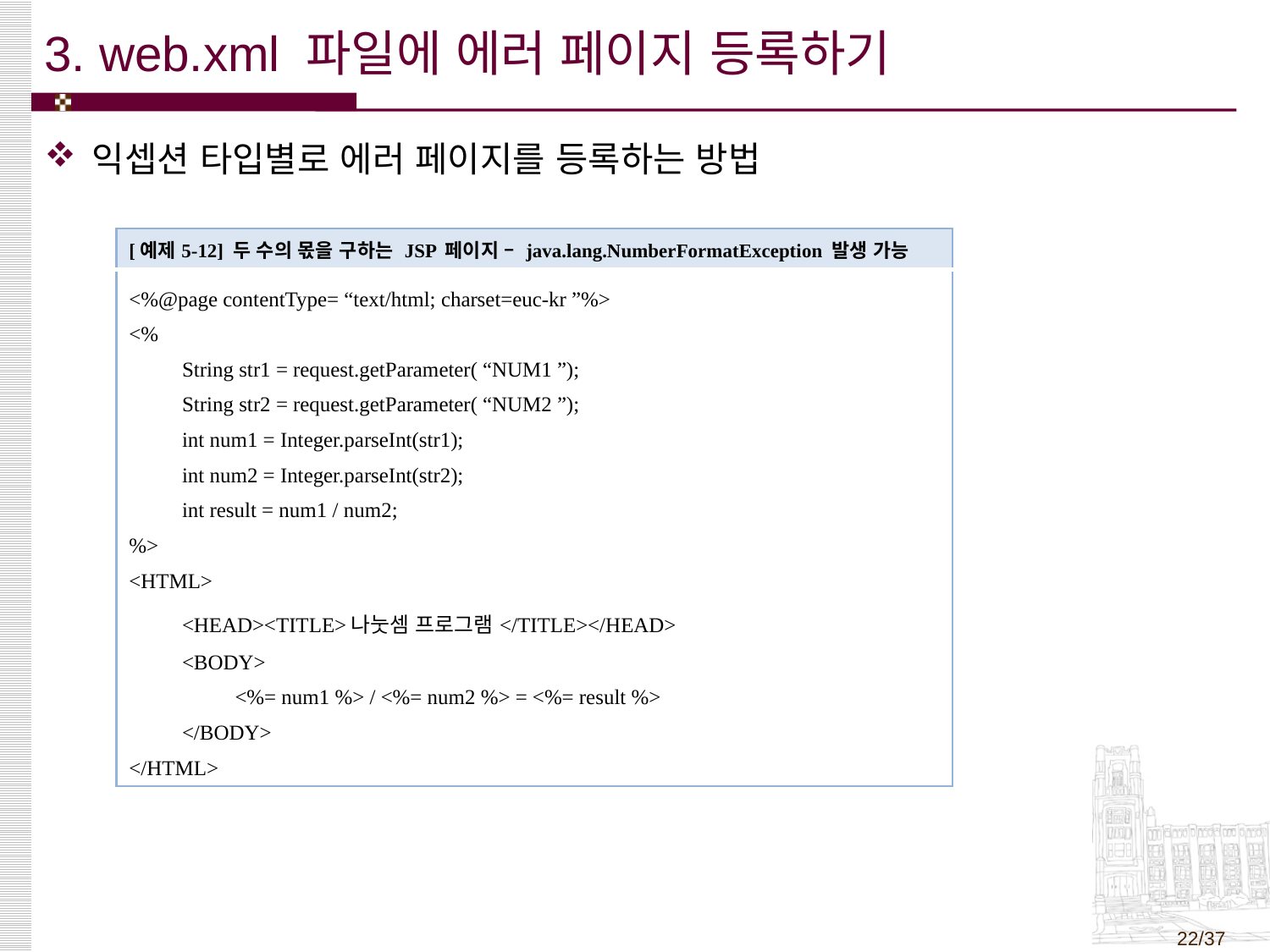

# 3. web.xml 파일에 에러 페이지 등록하기
익셉션 타입별로 에러 페이지를 등록하는 방법

| [예제5-12] 두 수의 몫을 구하는 JSP 페이지 – java.lang.NumberFormatException 발생 가능 |
| --- |
| <%@page contentType= “text/html; charset=euc-kr ”%> <% String str1 = request.getParameter( “NUM1 ”); String str2 = request.getParameter( “NUM2 ”); int num1 = Integer.parseInt(str1); int num2 = Integer.parseInt(str2); int result = num1 / num2; %> <HTML> <HEAD><TITLE>나눗셈 프로그램</TITLE></HEAD> <BODY> <%= num1 %> / <%= num2 %> = <%= result %> </BODY> </HTML> |